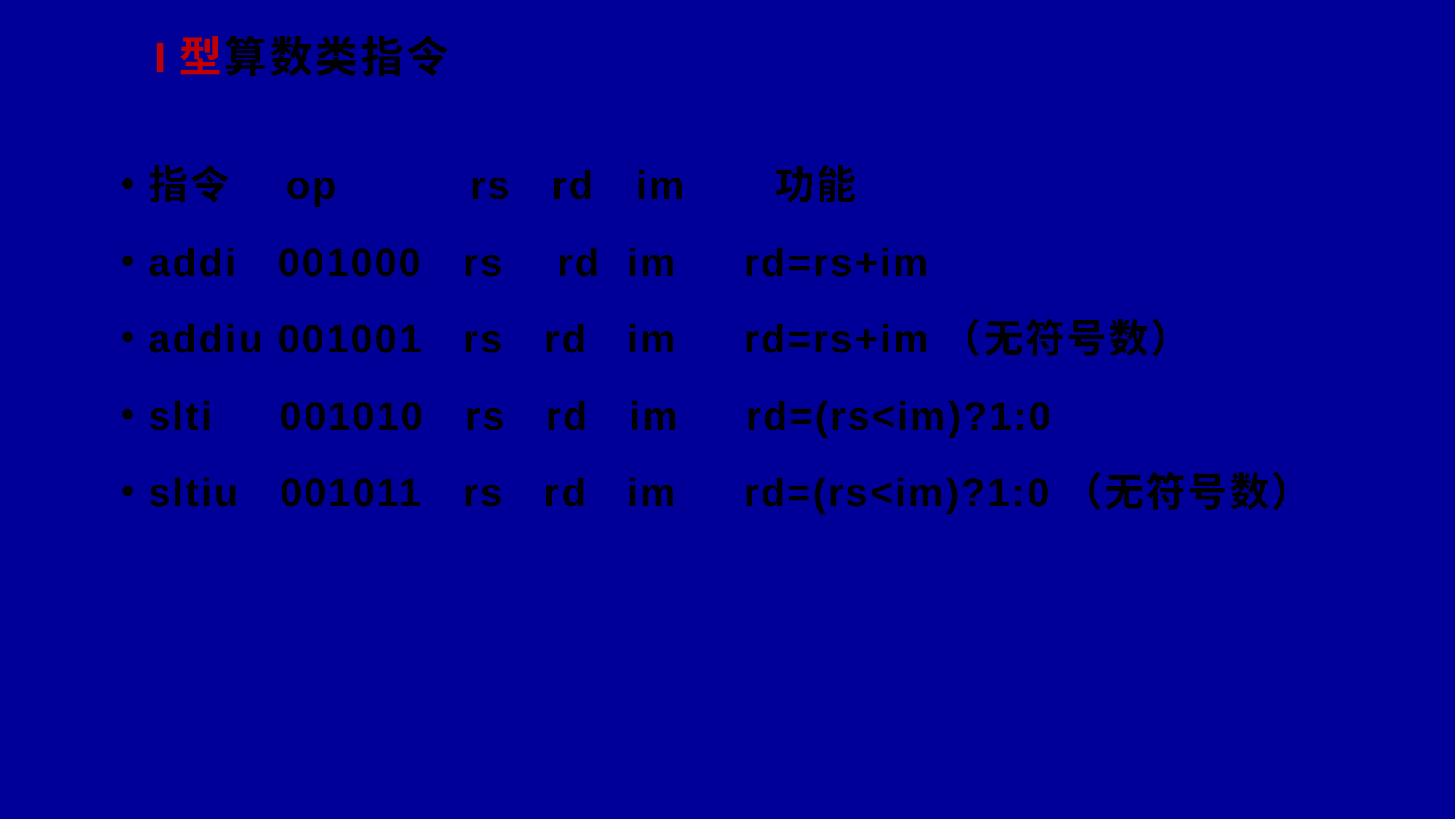

# I型算数类指令
指令    op          rs   rd   im      功能
addi   001000   rs    rd  im     rd=rs+im
addiu 001001   rs   rd   im     rd=rs+im（无符号数）
slti     001010   rs   rd   im     rd=(rs<im)?1:0
sltiu   001011   rs   rd   im     rd=(rs<im)?1:0（无符号数）